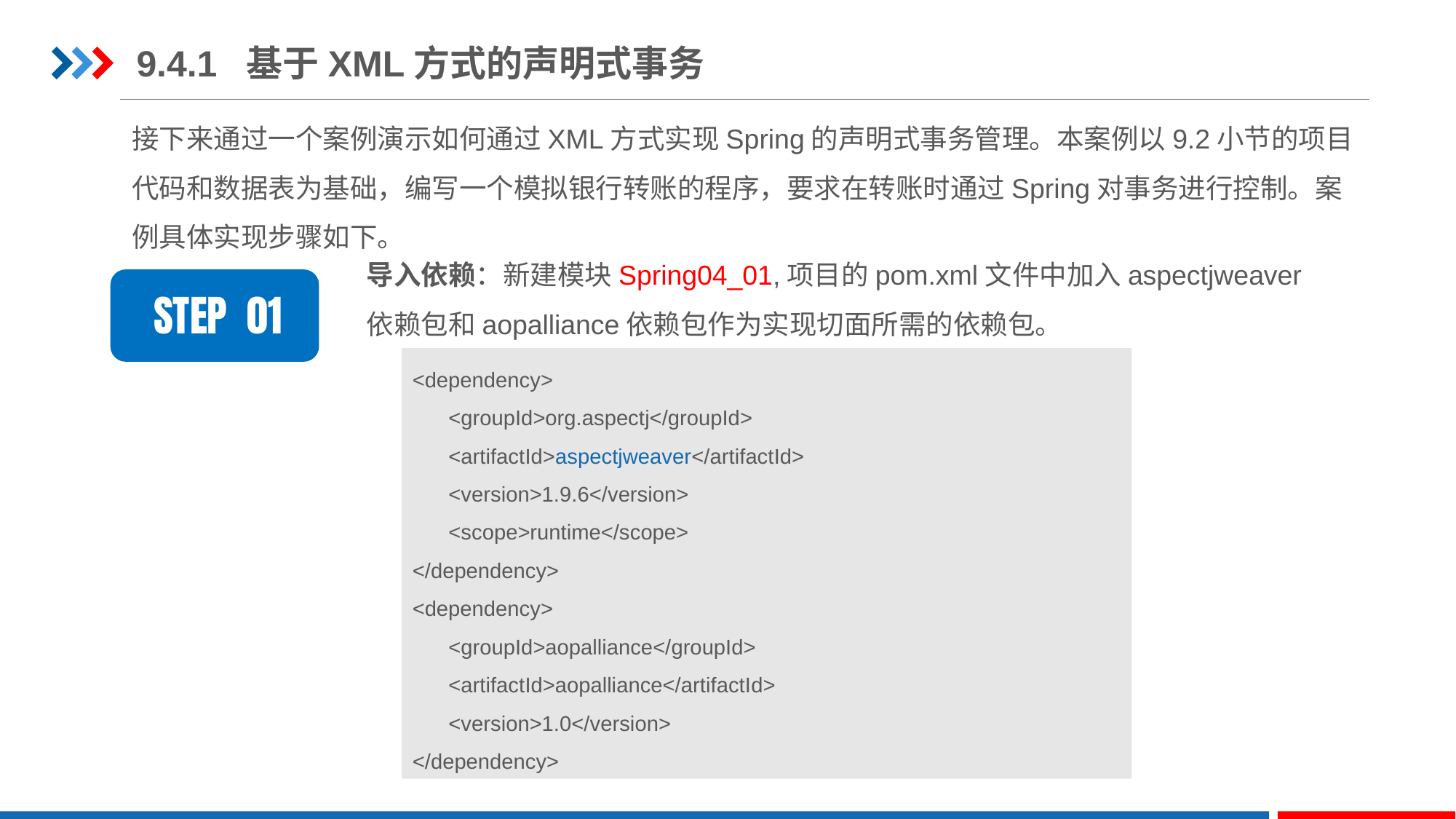

9.4.1  基于XML方式的声明式事务
接下来通过一个案例演示如何通过XML方式实现Spring的声明式事务管理。本案例以9.2小节的项目代码和数据表为基础，编写一个模拟银行转账的程序，要求在转账时通过Spring对事务进行控制。案例具体实现步骤如下。
导入依赖：新建模块Spring04_01,项目的pom.xml文件中加入aspectjweaver依赖包和aopalliance依赖包作为实现切面所需的依赖包。

STEP  01
<dependency>
      <groupId>org.aspectj</groupId>
      <artifactId>aspectjweaver</artifactId>
      <version>1.9.6</version>
      <scope>runtime</scope>
</dependency>
<dependency>
      <groupId>aopalliance</groupId>
      <artifactId>aopalliance</artifactId>
      <version>1.0</version>
</dependency>